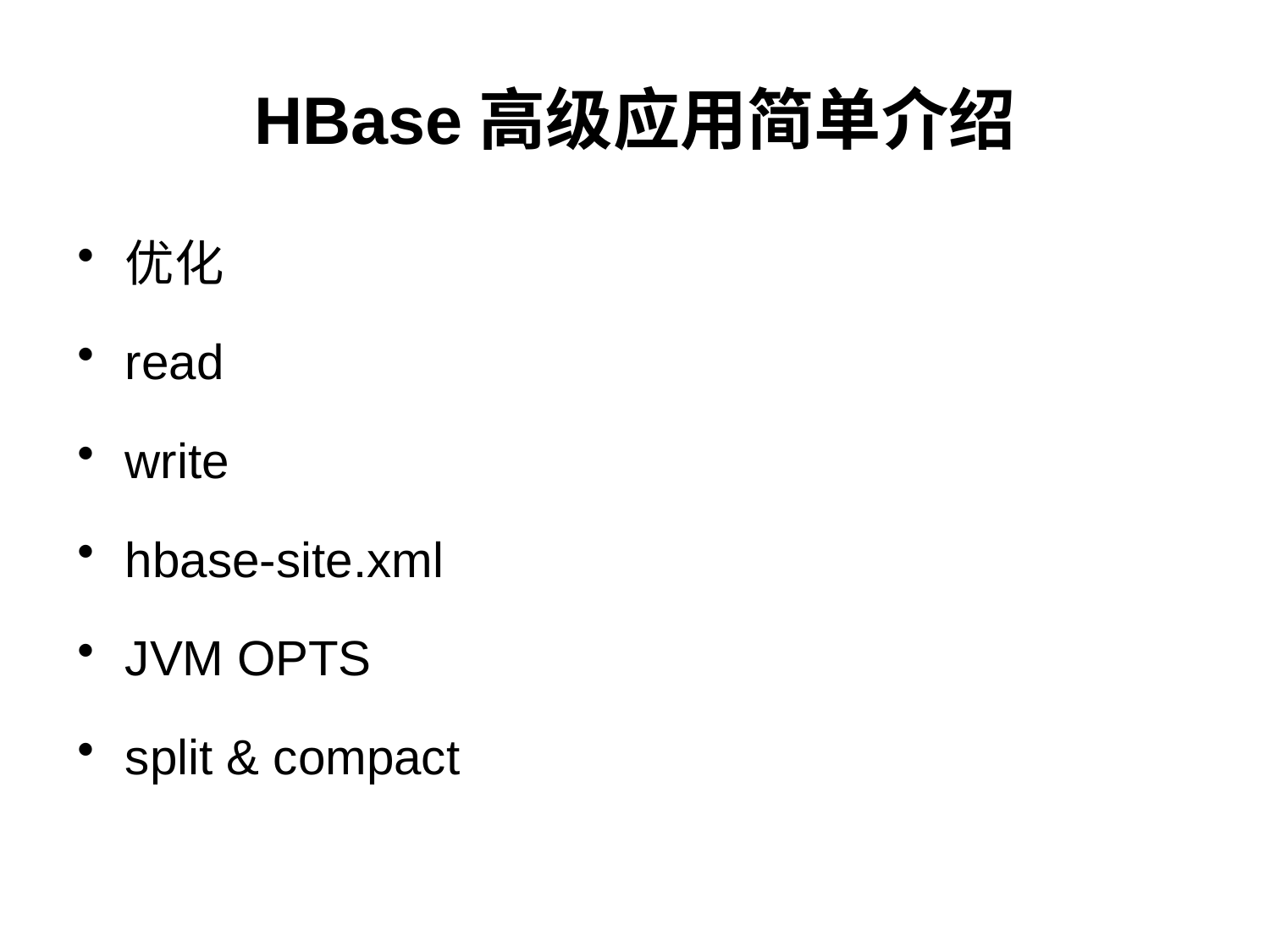

HBase高级应用简单介绍
优化
read
write
hbase-site.xml
JVM OPTS
split & compact